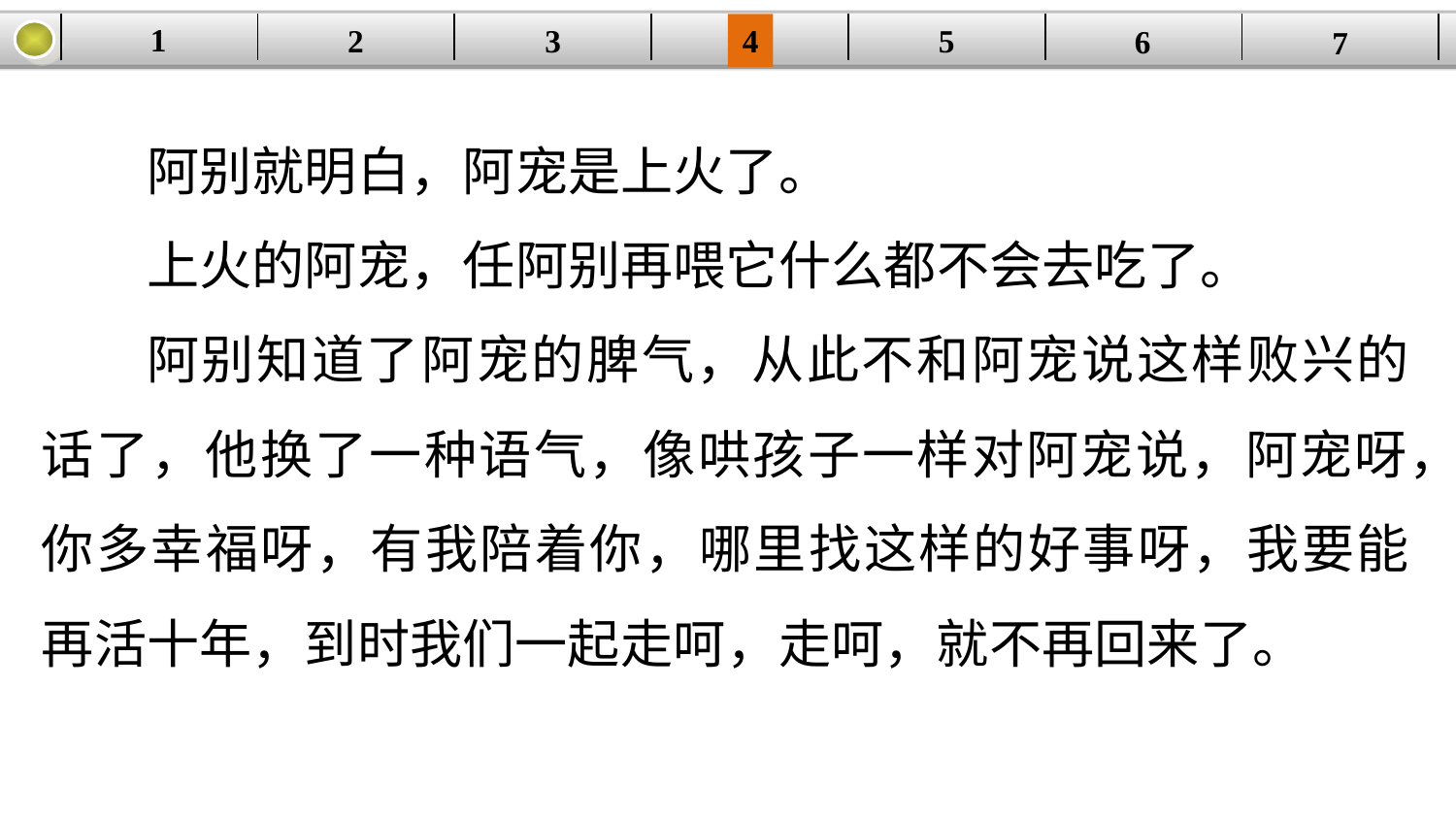

1
5
3
2
|  |  |  |  |  |  |  |
| --- | --- | --- | --- | --- | --- | --- |
4
6
7

阿别就明白，阿宠是上火了。
上火的阿宠，任阿别再喂它什么都不会去吃了。
阿别知道了阿宠的脾气，从此不和阿宠说这样败兴的话了，他换了一种语气，像哄孩子一样对阿宠说，阿宠呀，你多幸福呀，有我陪着你，哪里找这样的好事呀，我要能再活十年，到时我们一起走呵，走呵，就不再回来了。